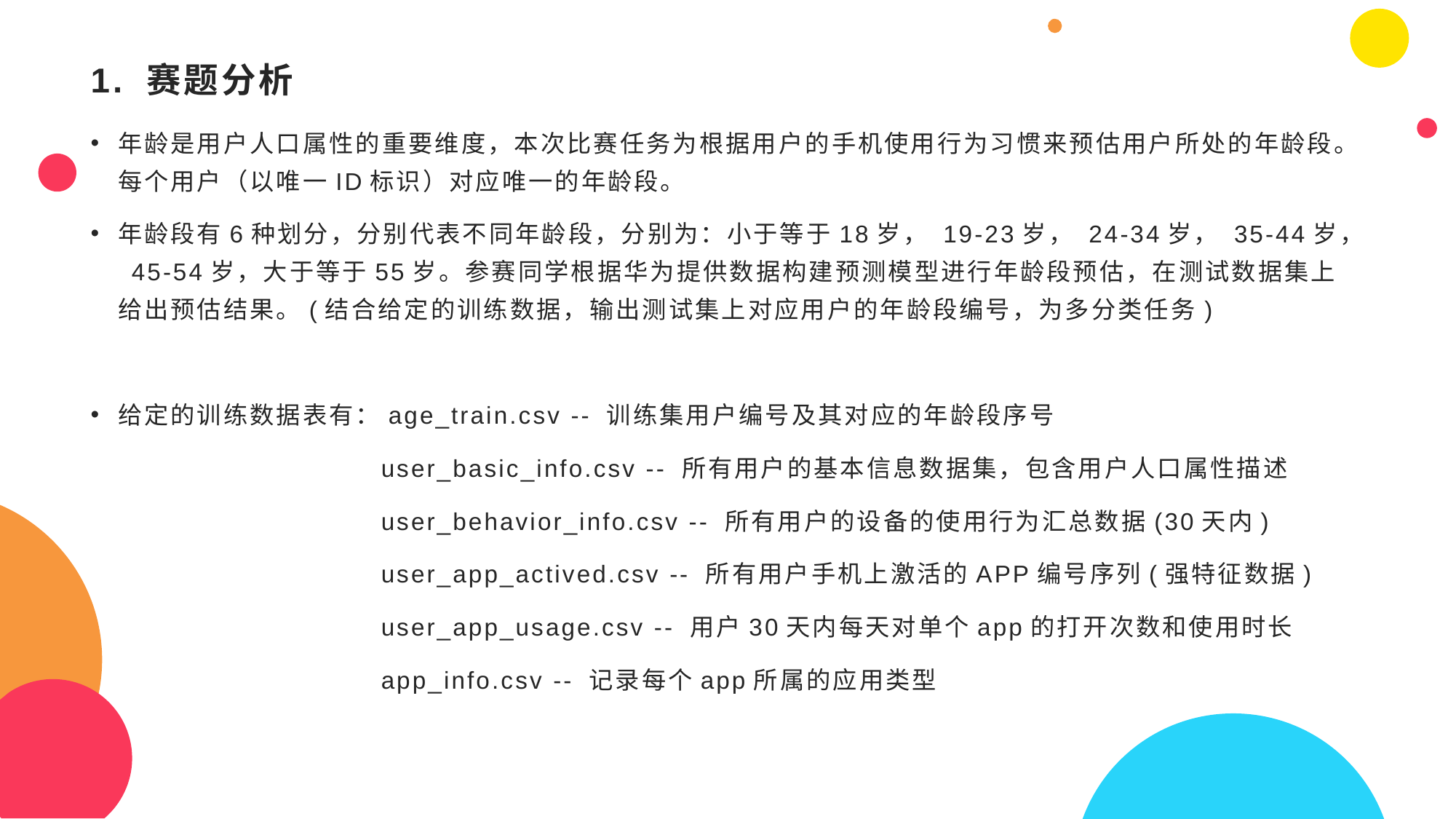

# 1. 赛题分析
年龄是用户人口属性的重要维度，本次比赛任务为根据用户的手机使用行为习惯来预估用户所处的年龄段。每个用户（以唯一ID标识）对应唯一的年龄段。
年龄段有6种划分，分别代表不同年龄段，分别为：小于等于18岁， 19-23岁， 24-34岁， 35-44岁， 45-54岁，大于等于55岁。参赛同学根据华为提供数据构建预测模型进行年龄段预估，在测试数据集上给出预估结果。(结合给定的训练数据，输出测试集上对应用户的年龄段编号，为多分类任务)

给定的训练数据表有：age_train.csv -- 训练集用户编号及其对应的年龄段序号
		        user_basic_info.csv -- 所有用户的基本信息数据集，包含用户人口属性描述
		        user_behavior_info.csv -- 所有用户的设备的使用行为汇总数据(30天内)
		        user_app_actived.csv -- 所有用户手机上激活的APP编号序列(强特征数据)
		        user_app_usage.csv -- 用户30天内每天对单个app的打开次数和使用时长
		        app_info.csv -- 记录每个app所属的应用类型